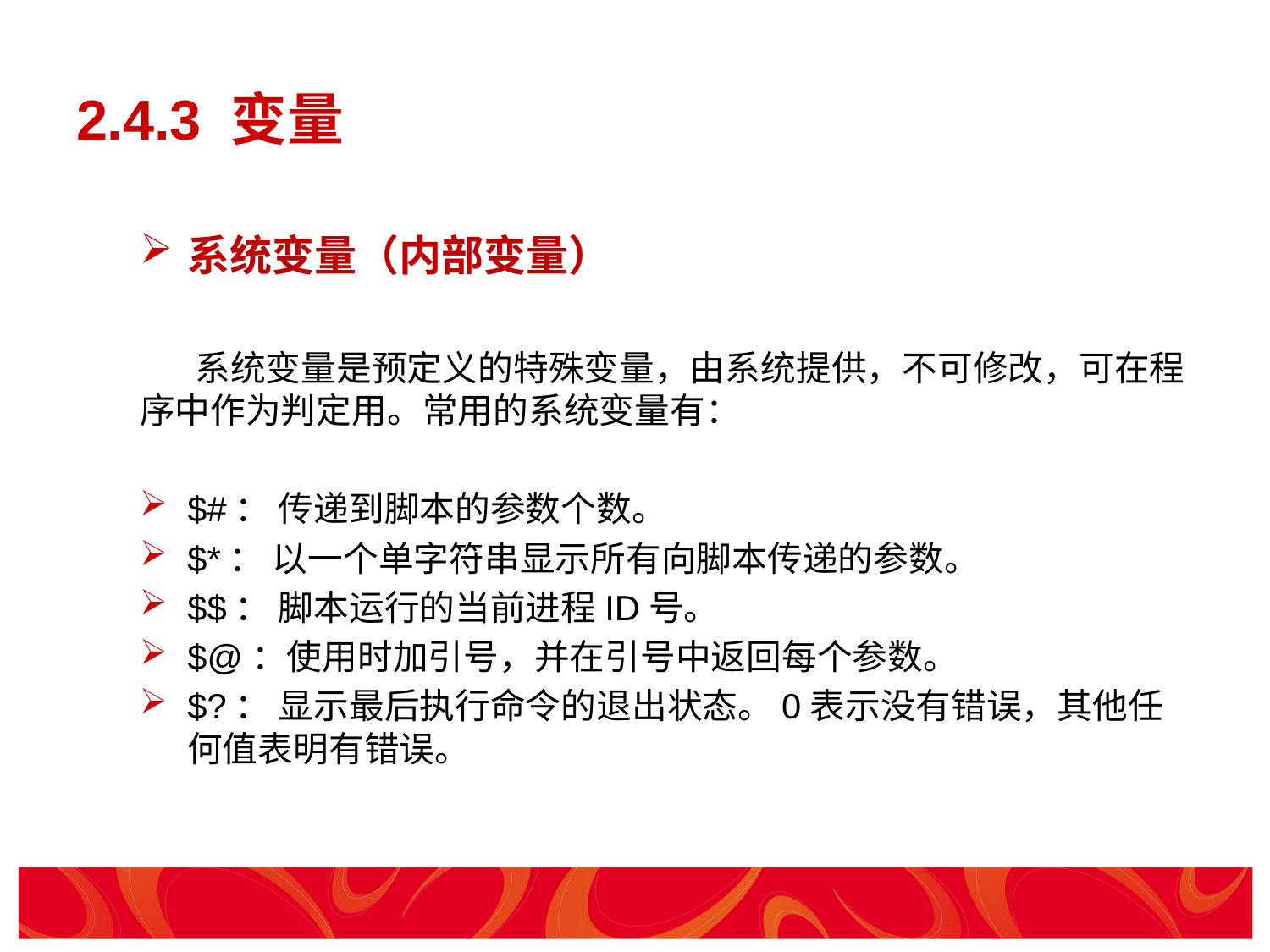

2.4.3 变量
系统变量（内部变量）

      系统变量是预定义的特殊变量，由系统提供，不可修改，可在程序中作为判定用。常用的系统变量有：

$#： 传递到脚本的参数个数。
$*： 以一个单字符串显示所有向脚本传递的参数。
$$： 脚本运行的当前进程ID号。
$@：使用时加引号，并在引号中返回每个参数。
$?： 显示最后执行命令的退出状态。0表示没有错误，其他任何值表明有错误。